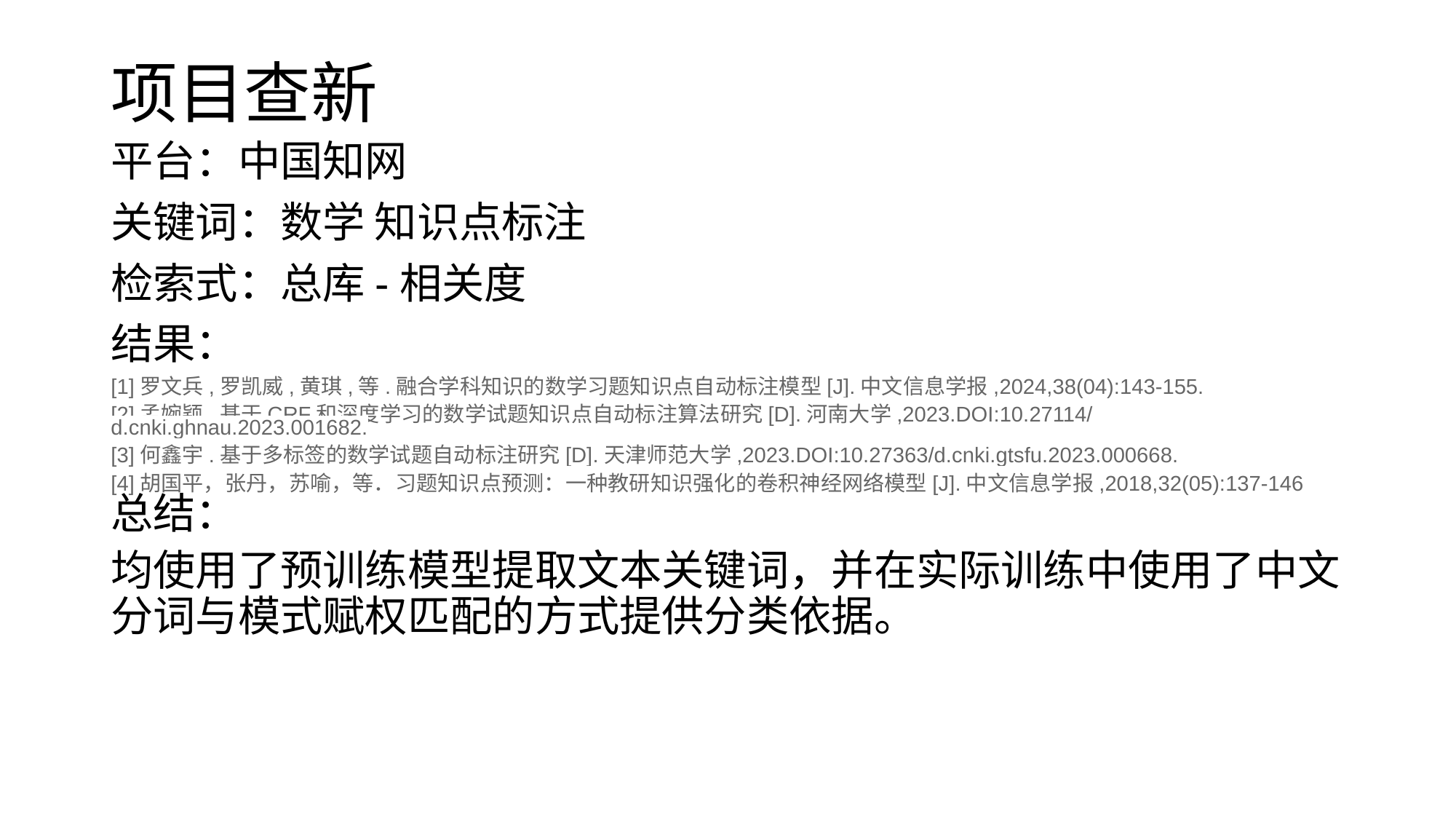

# 项目查新
平台：中国知网
关键词：数学 知识点标注
检索式：总库-相关度
结果：
[1]罗文兵,罗凯威,黄琪,等.融合学科知识的数学习题知识点自动标注模型[J].中文信息学报,2024,38(04):143-155.
[2]孟婉颖.基于CRF和深度学习的数学试题知识点自动标注算法研究[D].河南大学,2023.DOI:10.27114/d.cnki.ghnau.2023.001682.
[3]何鑫宇.基于多标签的数学试题自动标注研究[D].天津师范大学,2023.DOI:10.27363/d.cnki.gtsfu.2023.000668.
[4]胡国平，张丹，苏喻，等．习题知识点预测：一种教研知识强化的卷积神经网络模型[J].中文信息学报,2018,32(05):137-146
总结：
均使用了预训练模型提取文本关键词，并在实际训练中使用了中文分词与模式赋权匹配的方式提供分类依据。